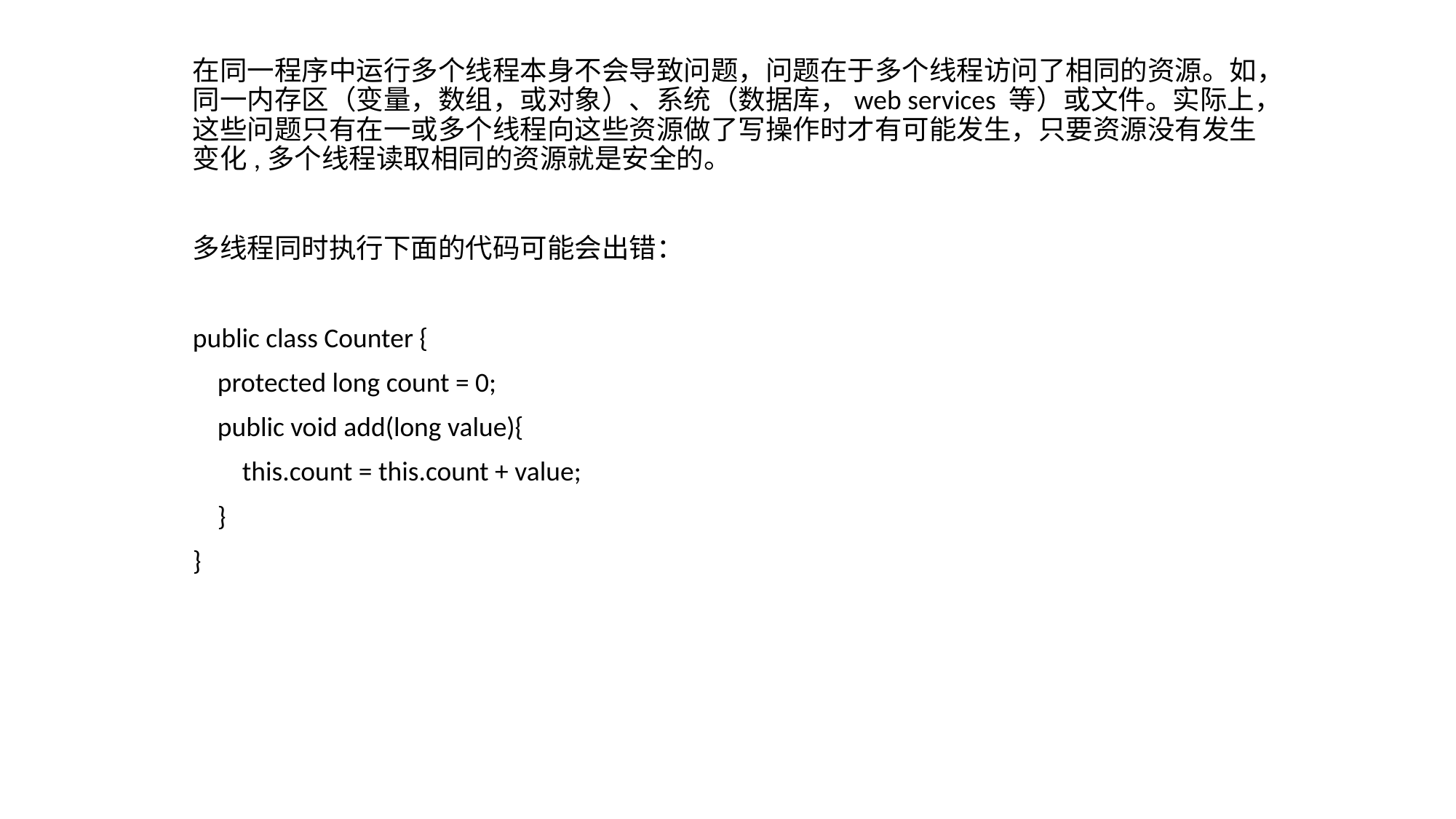

在同一程序中运行多个线程本身不会导致问题，问题在于多个线程访问了相同的资源。如，同一内存区（变量，数组，或对象）、系统（数据库，web services 等）或文件。实际上，这些问题只有在一或多个线程向这些资源做了写操作时才有可能发生，只要资源没有发生变化,多个线程读取相同的资源就是安全的。

多线程同时执行下面的代码可能会出错：

public class Counter {
    protected long count = 0;
    public void add(long value){
        this.count = this.count + value;
    }
}